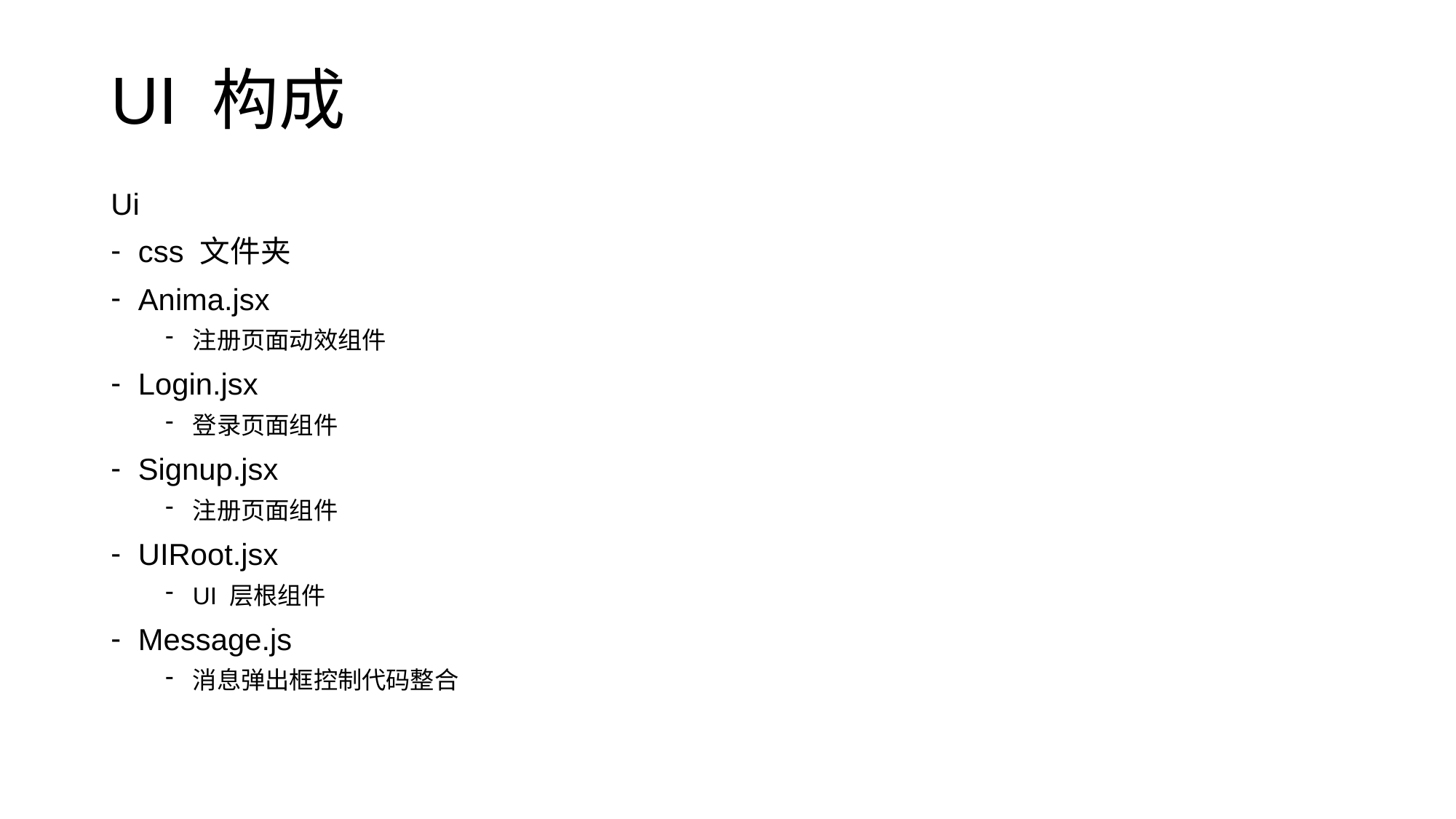

# UI 构成
Ui
css 文件夹
Anima.jsx
注册页面动效组件
Login.jsx
登录页面组件
Signup.jsx
注册页面组件
UIRoot.jsx
UI 层根组件
Message.js
消息弹出框控制代码整合